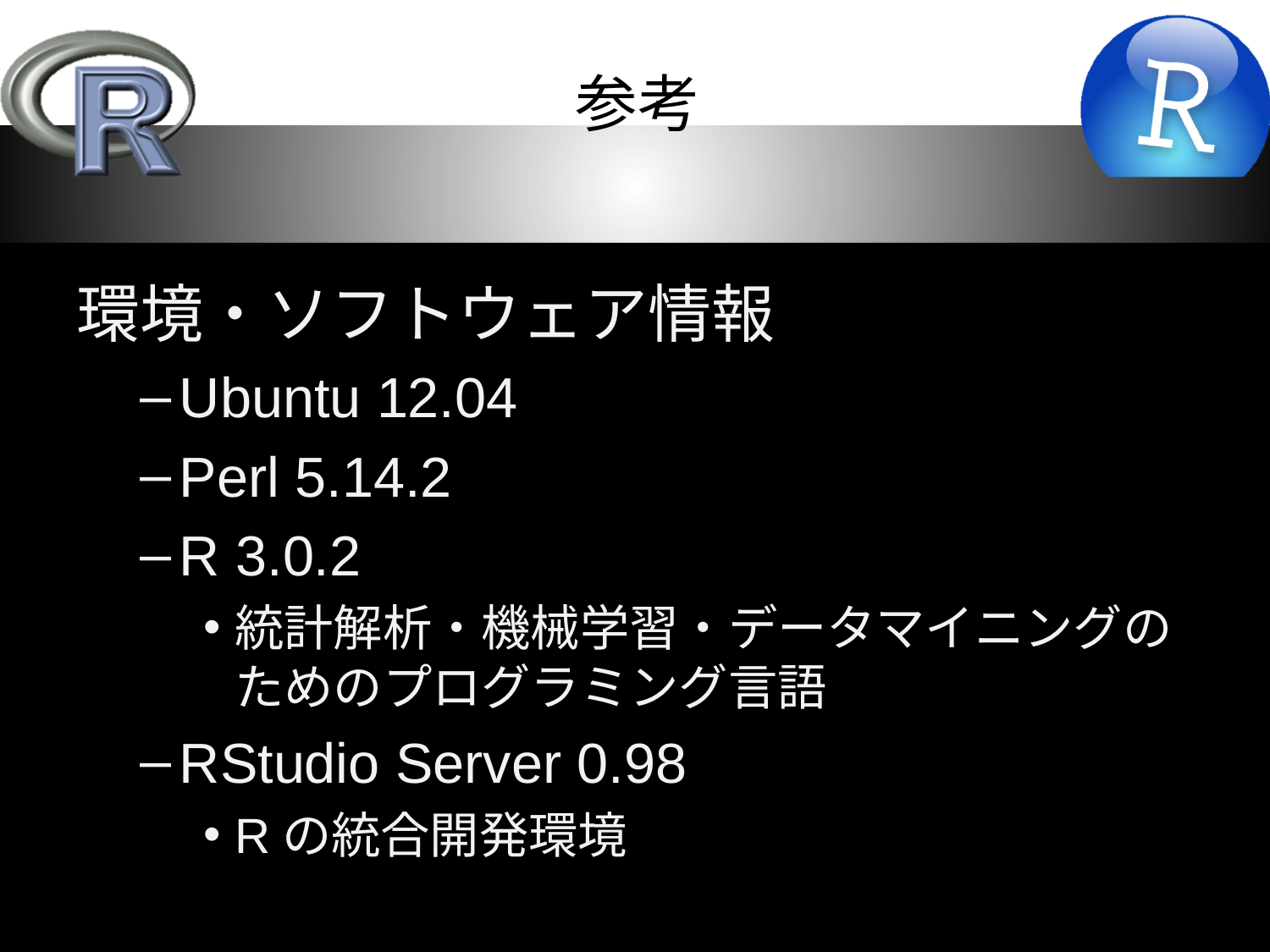

# 参考
環境・ソフトウェア情報
Ubuntu 12.04
Perl 5.14.2
R 3.0.2
統計解析・機械学習・データマイニングのためのプログラミング言語
RStudio Server 0.98
Rの統合開発環境